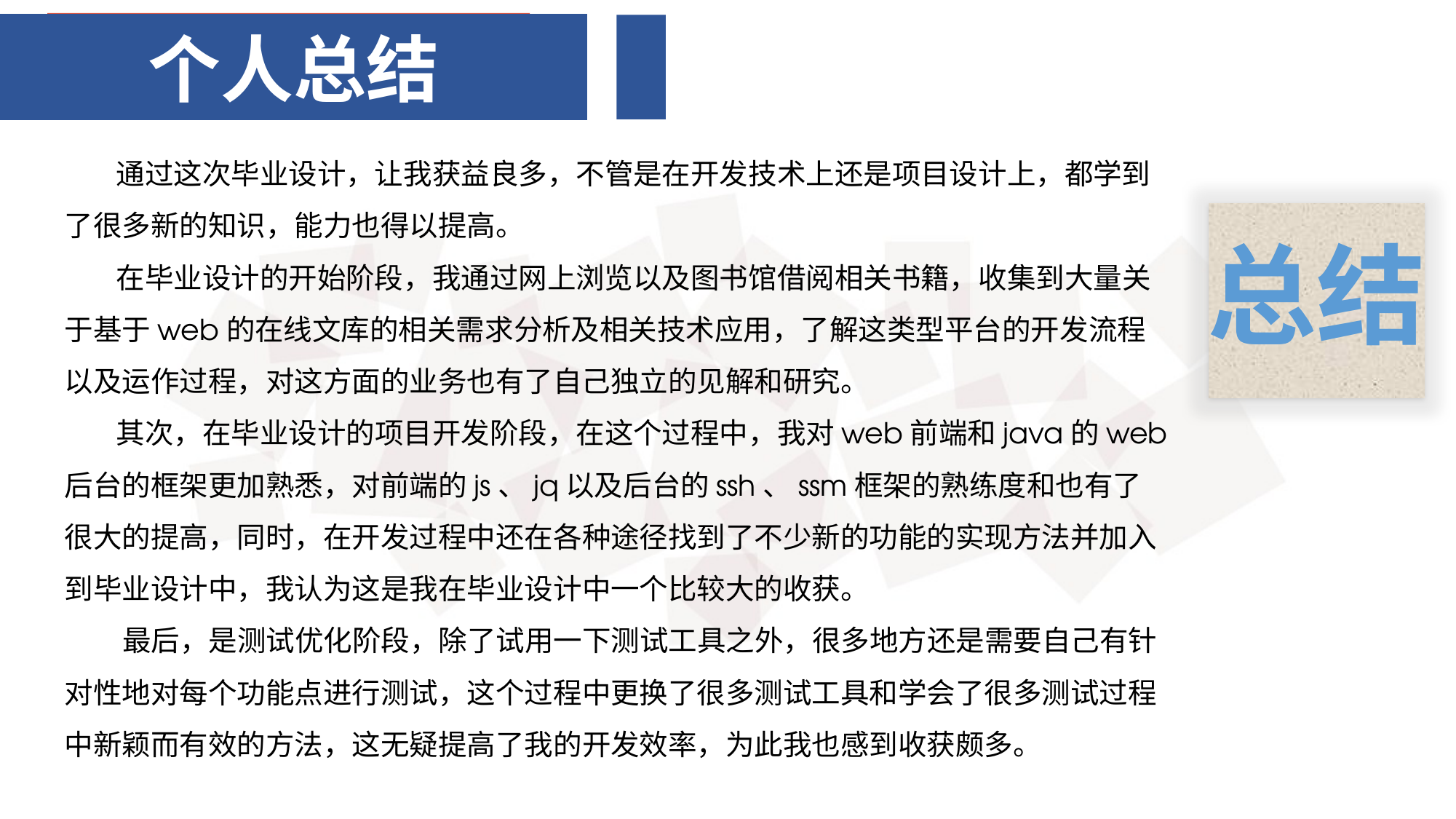

个人总结

总结与展望
       通过这次毕业设计，让我获益良多，不管是在开发技术上还是项目设计上，都学到了很多新的知识，能力也得以提高。
       在毕业设计的开始阶段，我通过网上浏览以及图书馆借阅相关书籍，收集到大量关于基于web的在线文库的相关需求分析及相关技术应用，了解这类型平台的开发流程以及运作过程，对这方面的业务也有了自己独立的见解和研究。
       其次，在毕业设计的项目开发阶段，在这个过程中，我对web前端和java的web后台的框架更加熟悉，对前端的js、jq以及后台的ssh、ssm框架的熟练度和也有了很大的提高，同时，在开发过程中还在各种途径找到了不少新的功能的实现方法并加入到毕业设计中，我认为这是我在毕业设计中一个比较大的收获。
        最后，是测试优化阶段，除了试用一下测试工具之外，很多地方还是需要自己有针对性地对每个功能点进行测试，这个过程中更换了很多测试工具和学会了很多测试过程中新颖而有效的方法，这无疑提高了我的开发效率，为此我也感到收获颇多。
总结